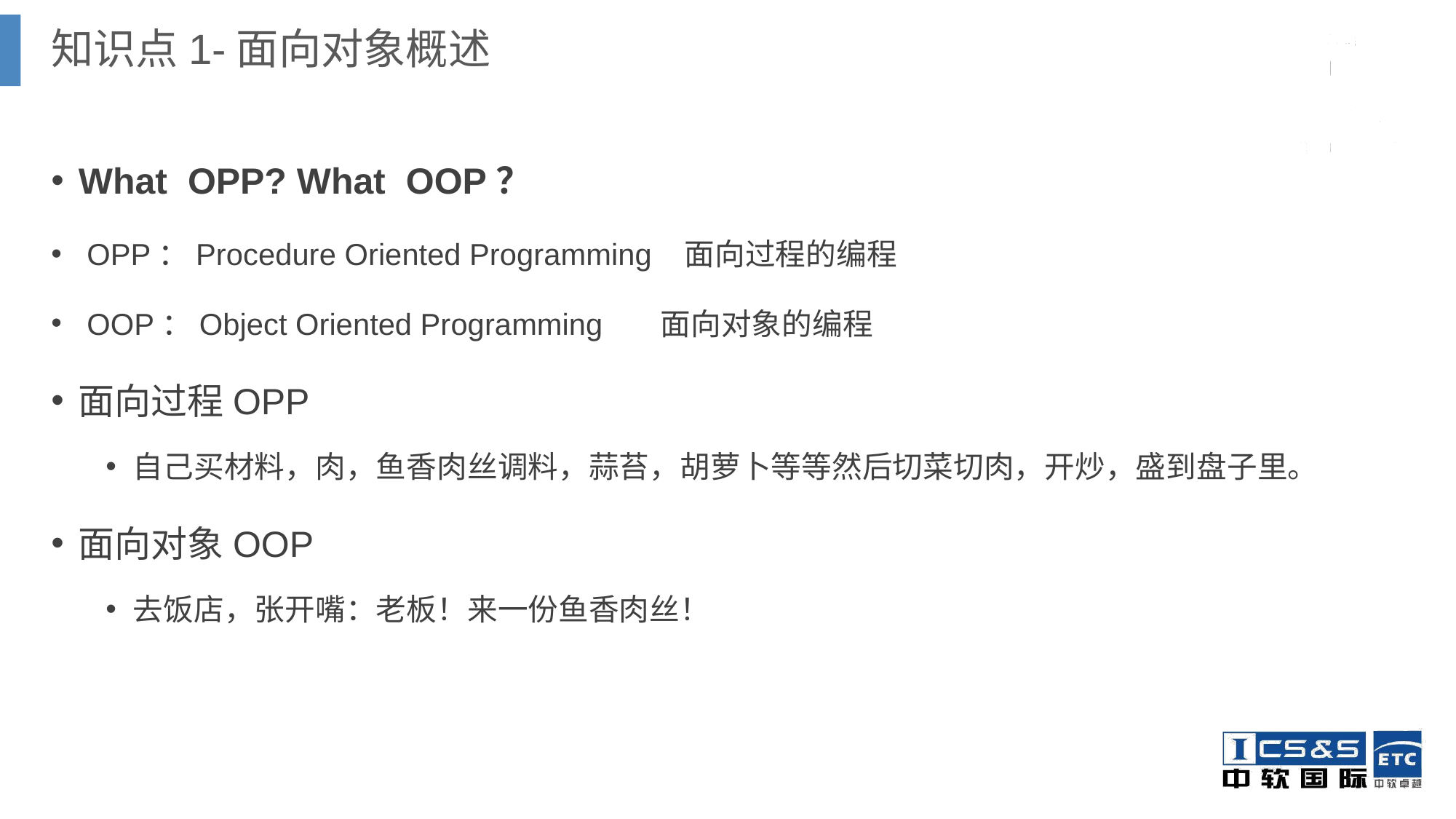

知识点1-面向对象概述
What  OPP? What  OOP？
 OPP：Procedure Oriented Programming   面向过程的编程
 OOP：Object Oriented Programming      面向对象的编程
面向过程OPP
自己买材料，肉，鱼香肉丝调料，蒜苔，胡萝卜等等然后切菜切肉，开炒，盛到盘子里。
面向对象OOP
去饭店，张开嘴：老板！来一份鱼香肉丝！